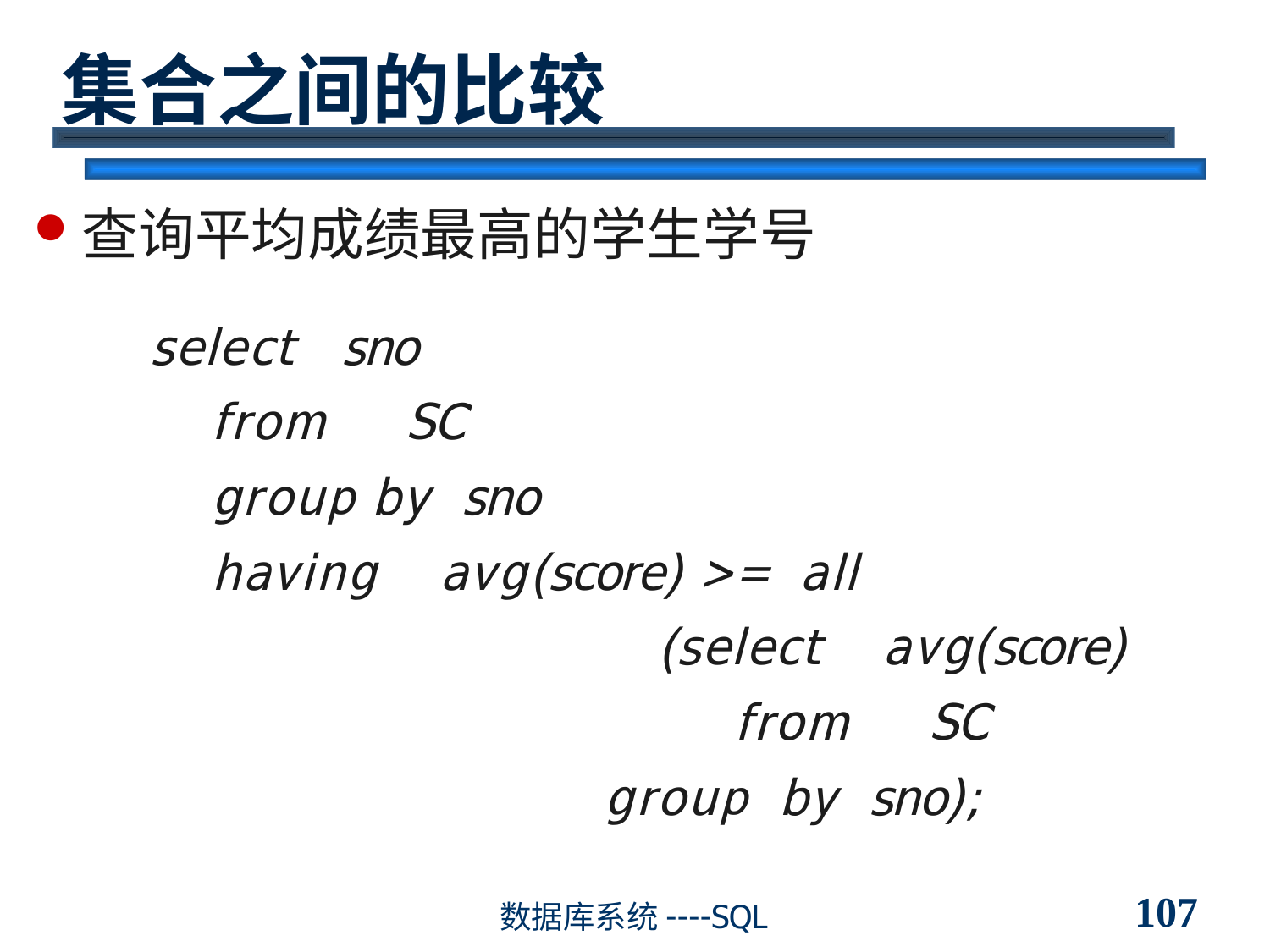

# 集合之间的比较
查询平均成绩最高的学生学号
select   sno
    from     SC
    group by  sno
    having    avg(score) >=  all
				(select    avg(score)
				     from     SC
     		             group  by  sno);
107
数据库系统----SQL